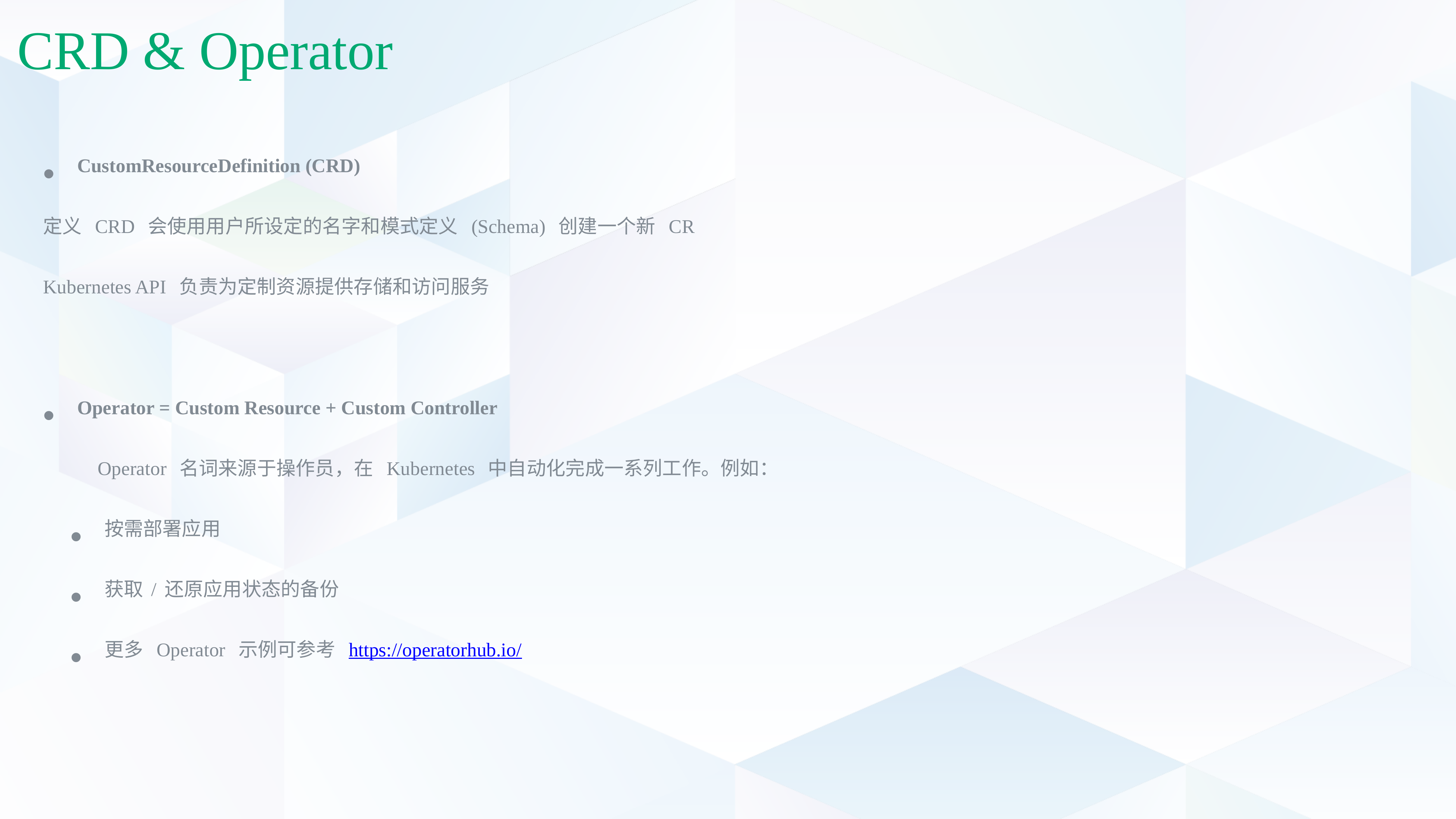

# CRD & Operator
CustomResourceDefinition (CRD)
定义 CRD 会使用用户所设定的名字和模式定义 (Schema) 创建一个新 CR
Kubernetes API 负责为定制资源提供存储和访问服务

Operator = Custom Resource + Custom Controller
	Operator 名词来源于操作员，在 Kubernetes 中自动化完成一系列工作。例如：
按需部署应用
获取/还原应用状态的备份
更多 Operator 示例可参考 https://operatorhub.io/